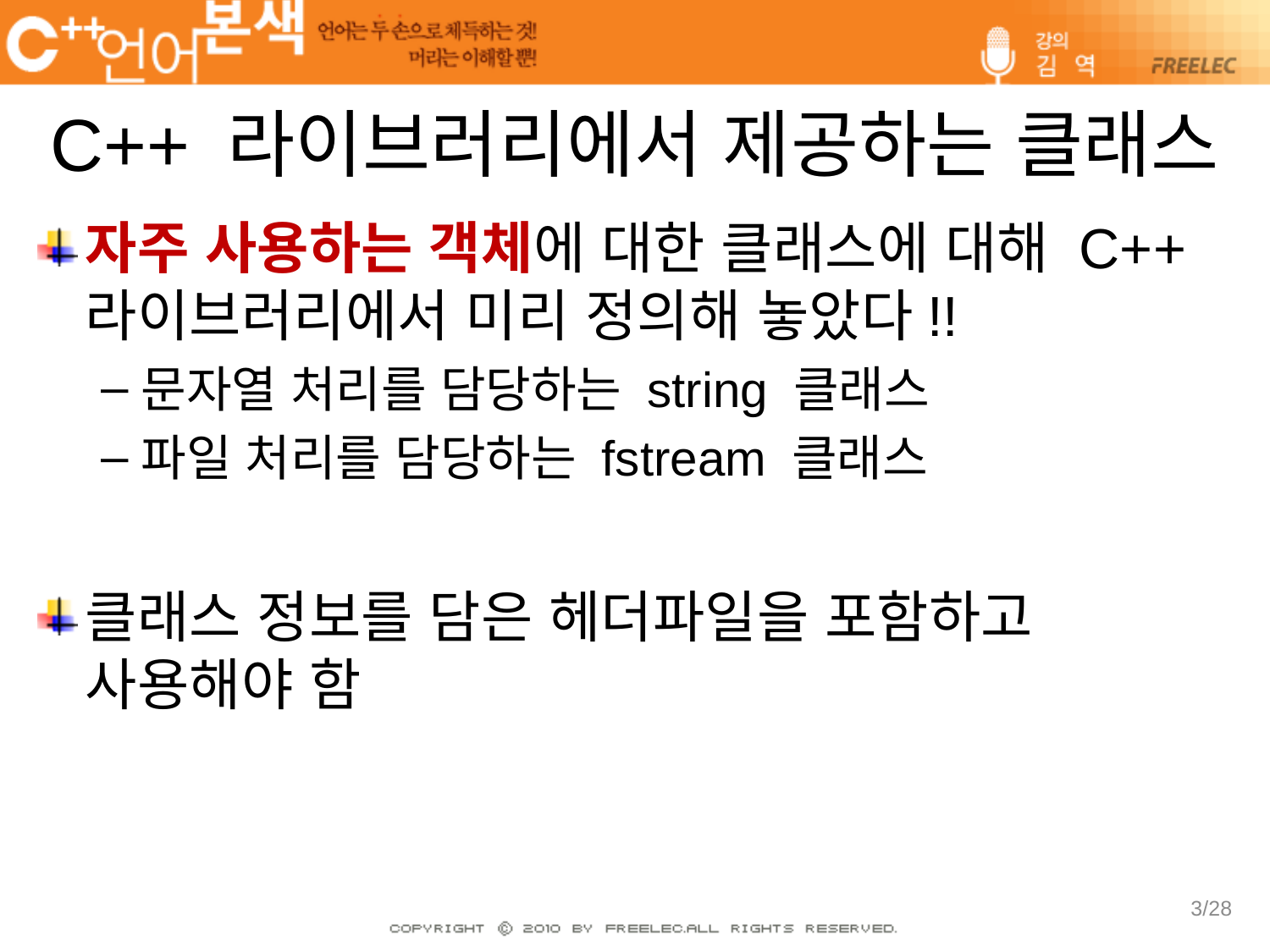

# C++ 라이브러리에서 제공하는 클래스
자주 사용하는 객체에 대한 클래스에 대해 C++ 라이브러리에서 미리 정의해 놓았다!!
문자열 처리를 담당하는 string 클래스
파일 처리를 담당하는 fstream 클래스

클래스 정보를 담은 헤더파일을 포함하고 사용해야 함
3/28